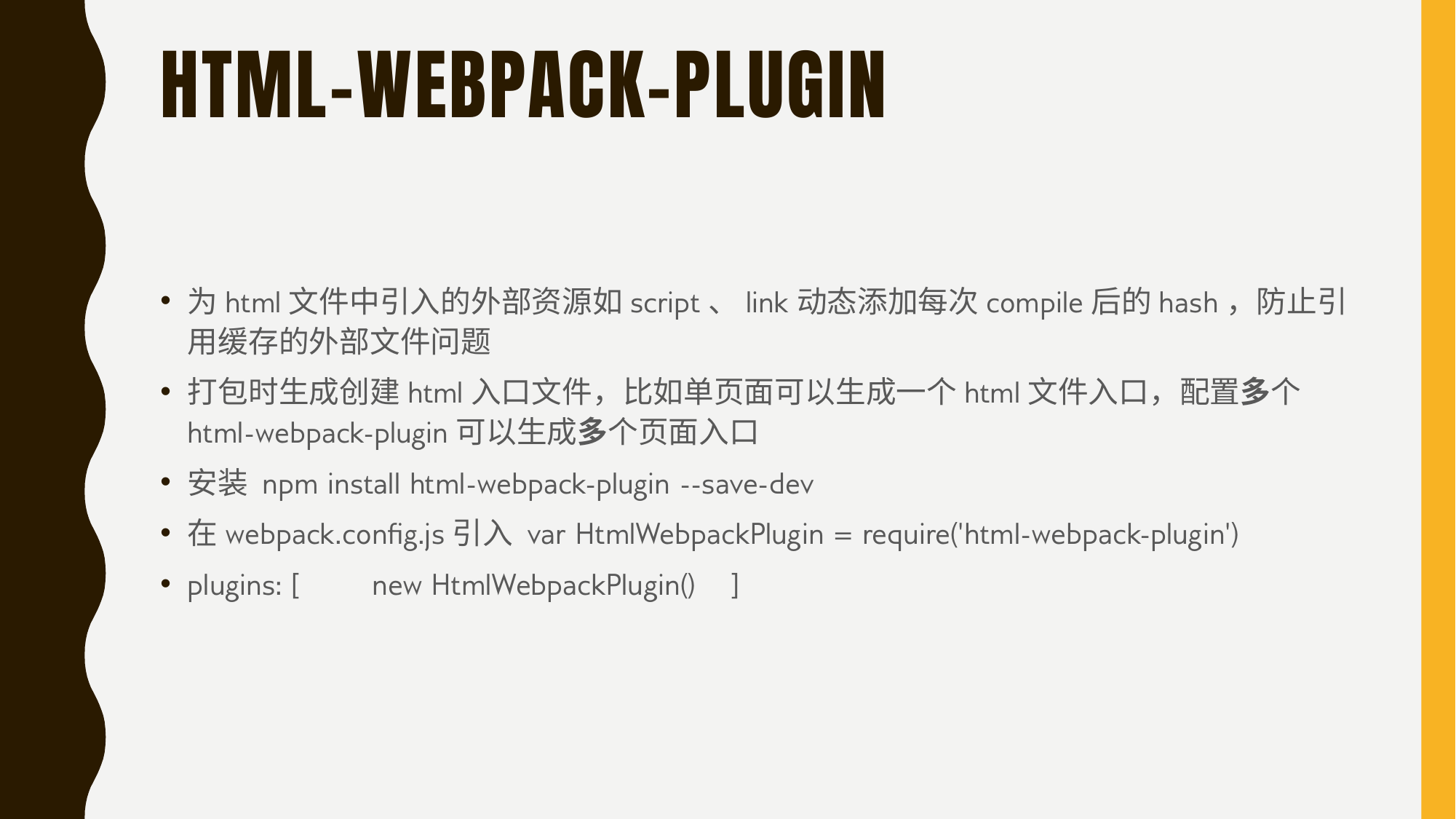

# html-webpack-plugin
为html文件中引入的外部资源如script、link动态添加每次compile后的hash，防止引用缓存的外部文件问题
打包时生成创建html入口文件，比如单页面可以生成一个html文件入口，配置多个html-webpack-plugin可以生成多个页面入口
安装 npm install html-webpack-plugin --save-dev
在webpack.config.js引入 var HtmlWebpackPlugin = require('html-webpack-plugin')
plugins: [        new HtmlWebpackPlugin()    ]